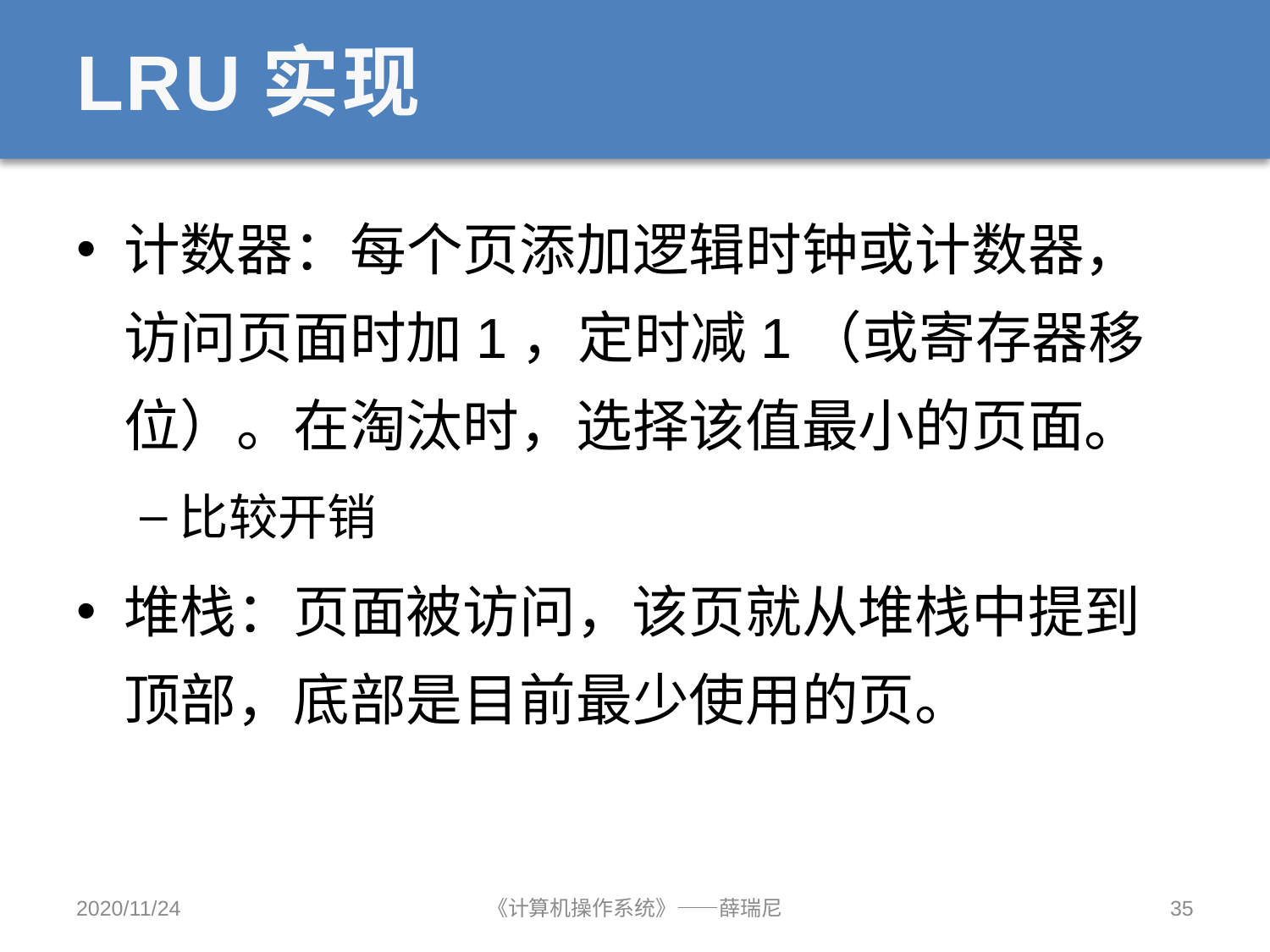

# LRU实现
计数器：每个页添加逻辑时钟或计数器，访问页面时加1，定时减1（或寄存器移位）。在淘汰时，选择该值最小的页面。
比较开销
堆栈：页面被访问，该页就从堆栈中提到顶部，底部是目前最少使用的页。
2020/11/24
《计算机操作系统》——薛瑞尼
35